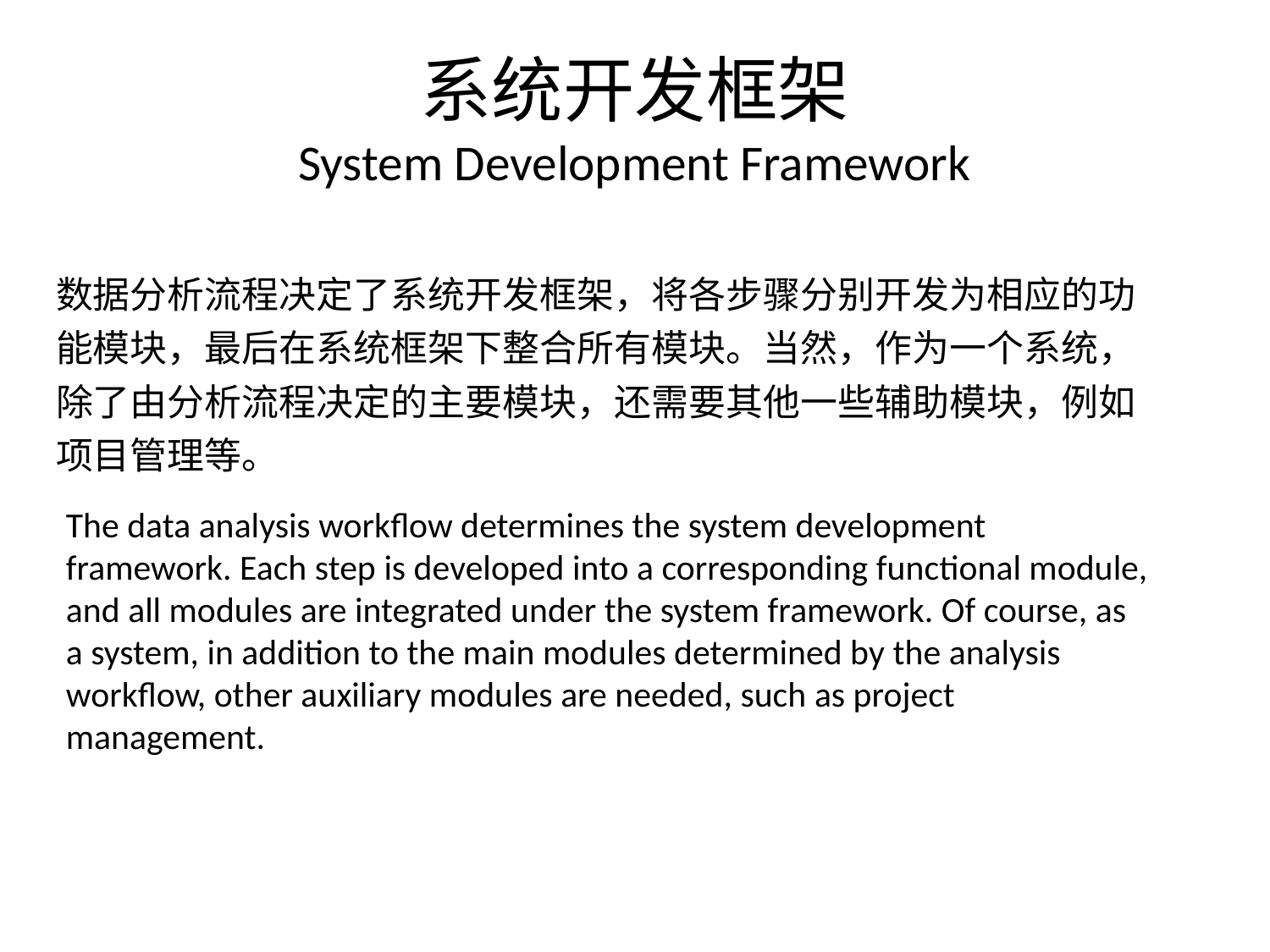

# 系统开发框架 System Development Framework
数据分析流程决定了系统开发框架，将各步骤分别开发为相应的功能模块，最后在系统框架下整合所有模块。当然，作为一个系统，除了由分析流程决定的主要模块，还需要其他一些辅助模块，例如项目管理等。
The data analysis workflow determines the system development framework. Each step is developed into a corresponding functional module, and all modules are integrated under the system framework. Of course, as a system, in addition to the main modules determined by the analysis workflow, other auxiliary modules are needed, such as project management.